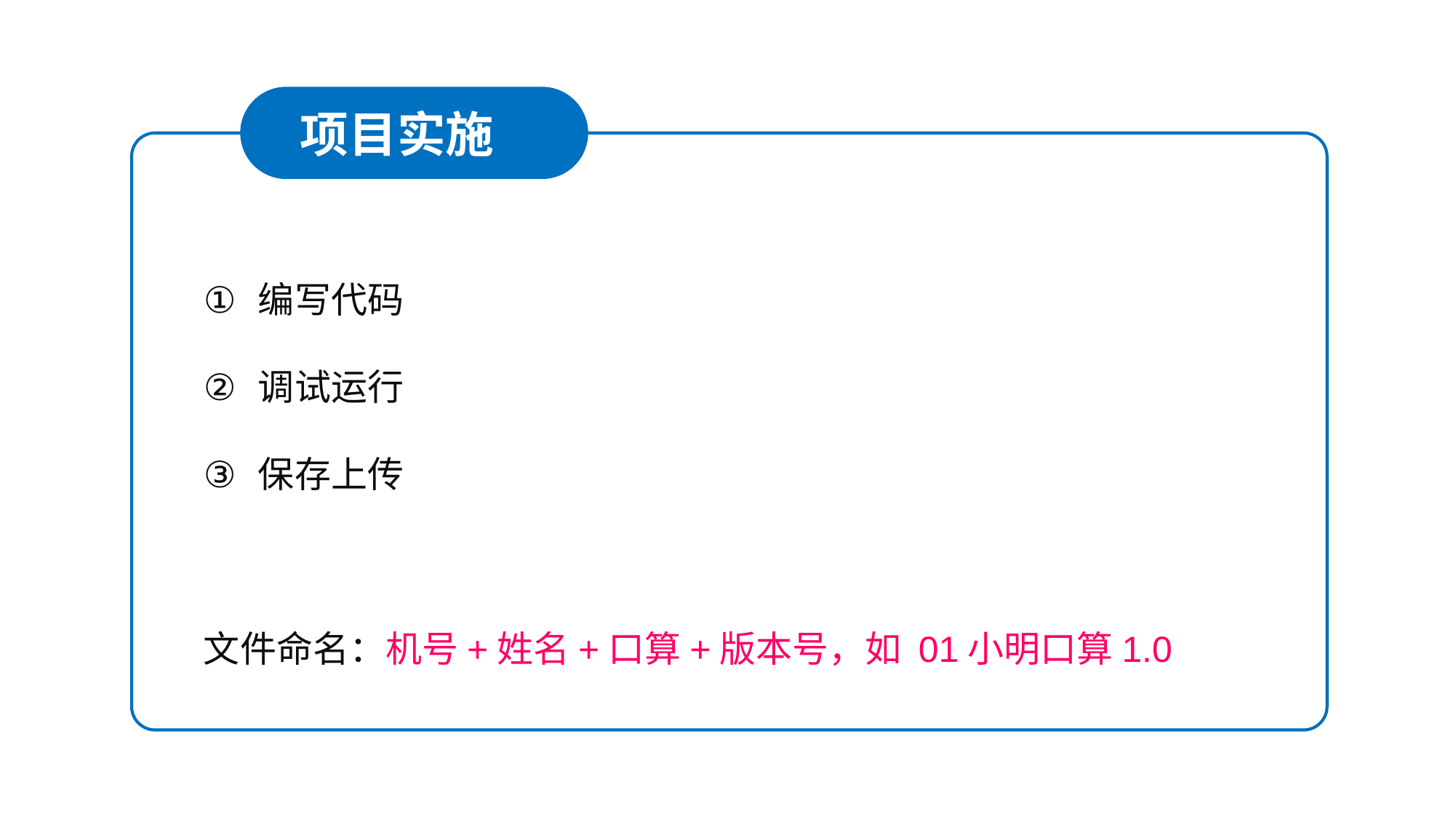

项目实施

编写代码
调试运行
保存上传

文件命名：机号+姓名+口算+版本号，如 01小明口算1.0